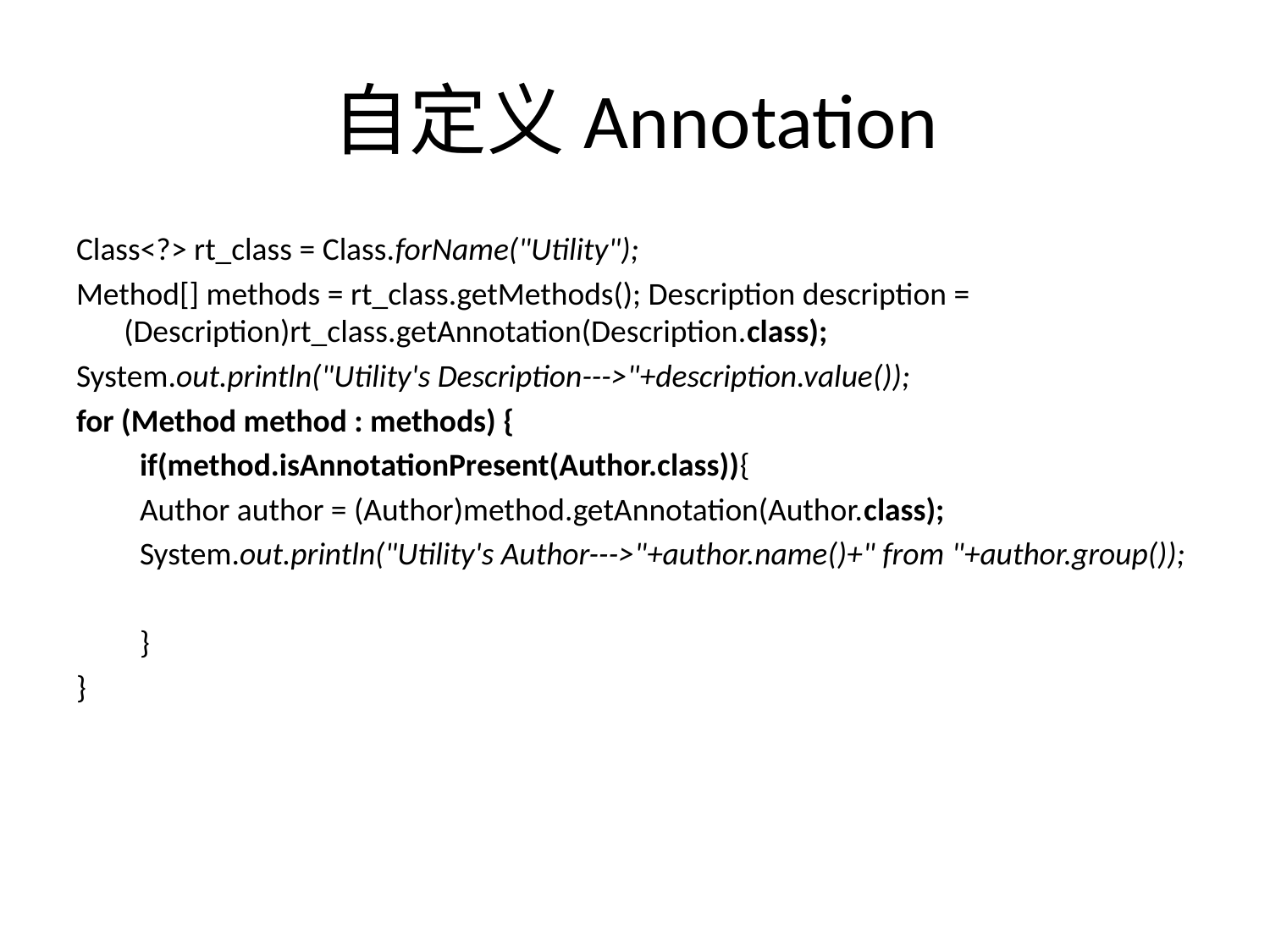

# 自定义Annotation
Class<?> rt_class = Class.forName("Utility");
Method[] methods = rt_class.getMethods(); Description description = (Description)rt_class.getAnnotation(Description.class);
System.out.println("Utility's Description--->"+description.value());
for (Method method : methods) {
if(method.isAnnotationPresent(Author.class)){
Author author = (Author)method.getAnnotation(Author.class);
System.out.println("Utility's Author--->"+author.name()+" from "+author.group());

}
}